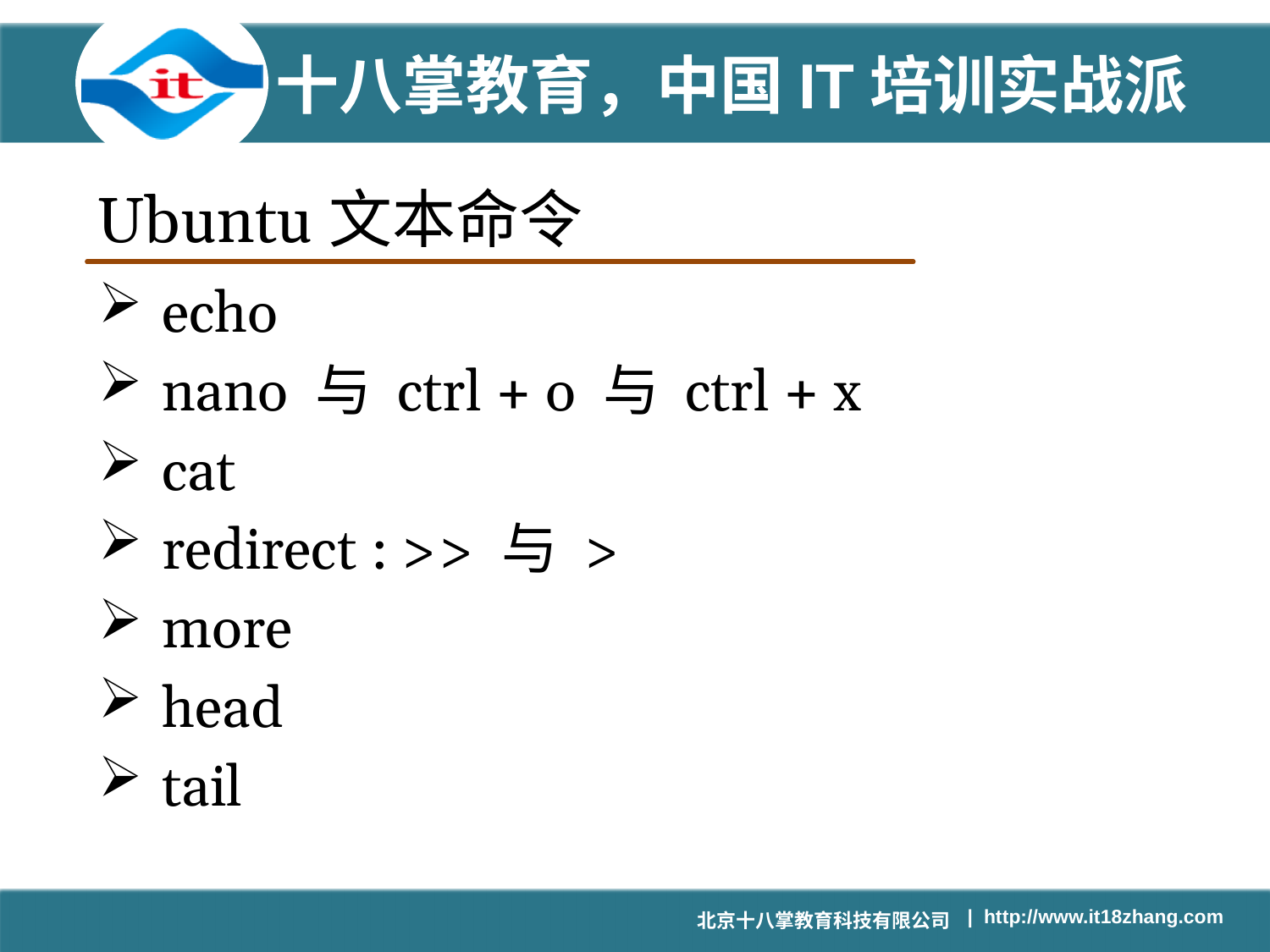

# Ubuntu文本命令
echo
nano 与 ctrl + o 与 ctrl + x
cat
redirect : >> 与 >
more
head
tail